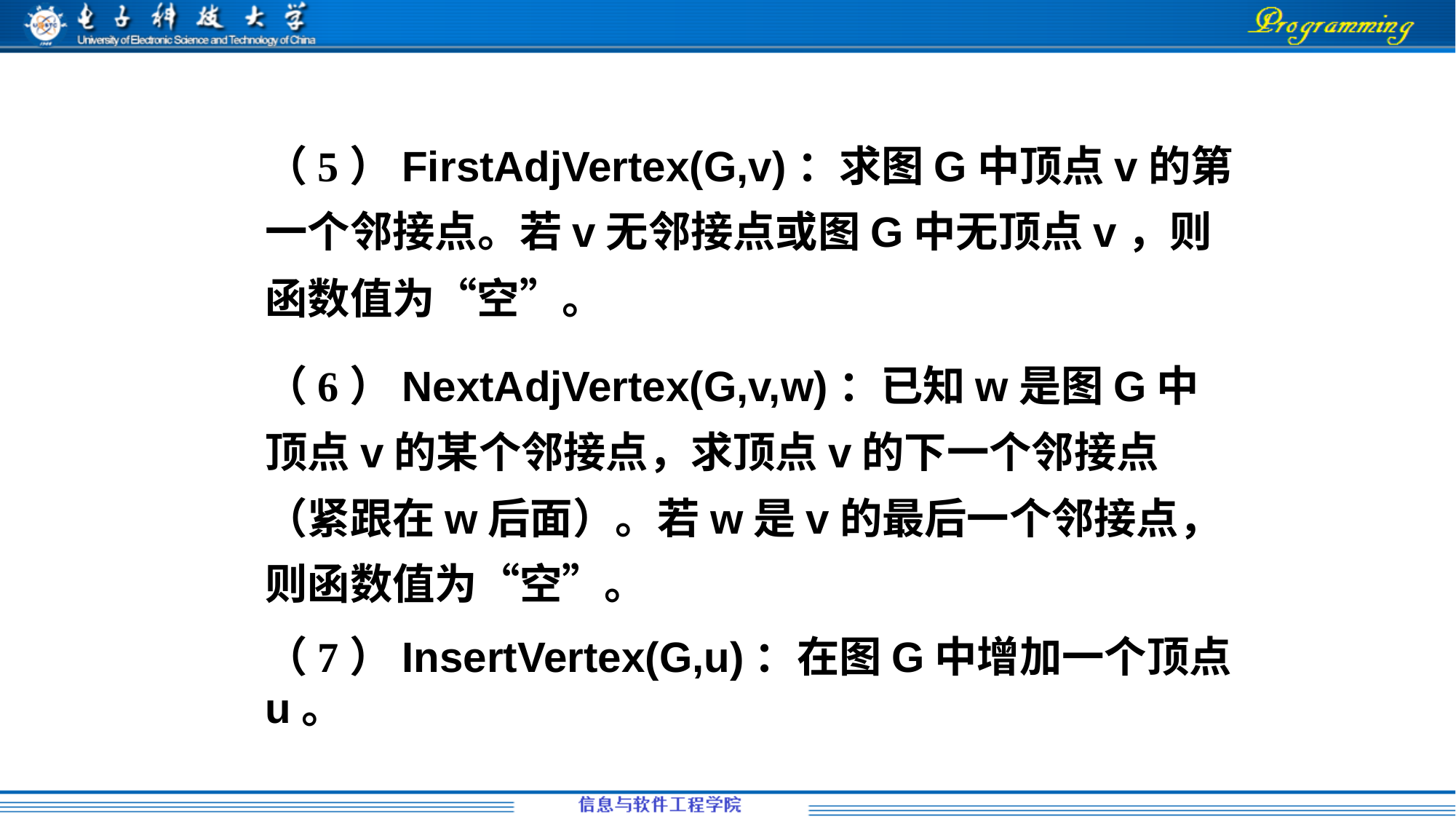

（5）FirstAdjVertex(G,v)：求图G中顶点v的第一个邻接点。若v无邻接点或图G中无顶点v，则函数值为“空”。
（6）NextAdjVertex(G,v,w)：已知w是图G中顶点v的某个邻接点，求顶点v的下一个邻接点（紧跟在w后面）。若w是v的最后一个邻接点，则函数值为“空”。
（7）InsertVertex(G,u)：在图G中增加一个顶点u。